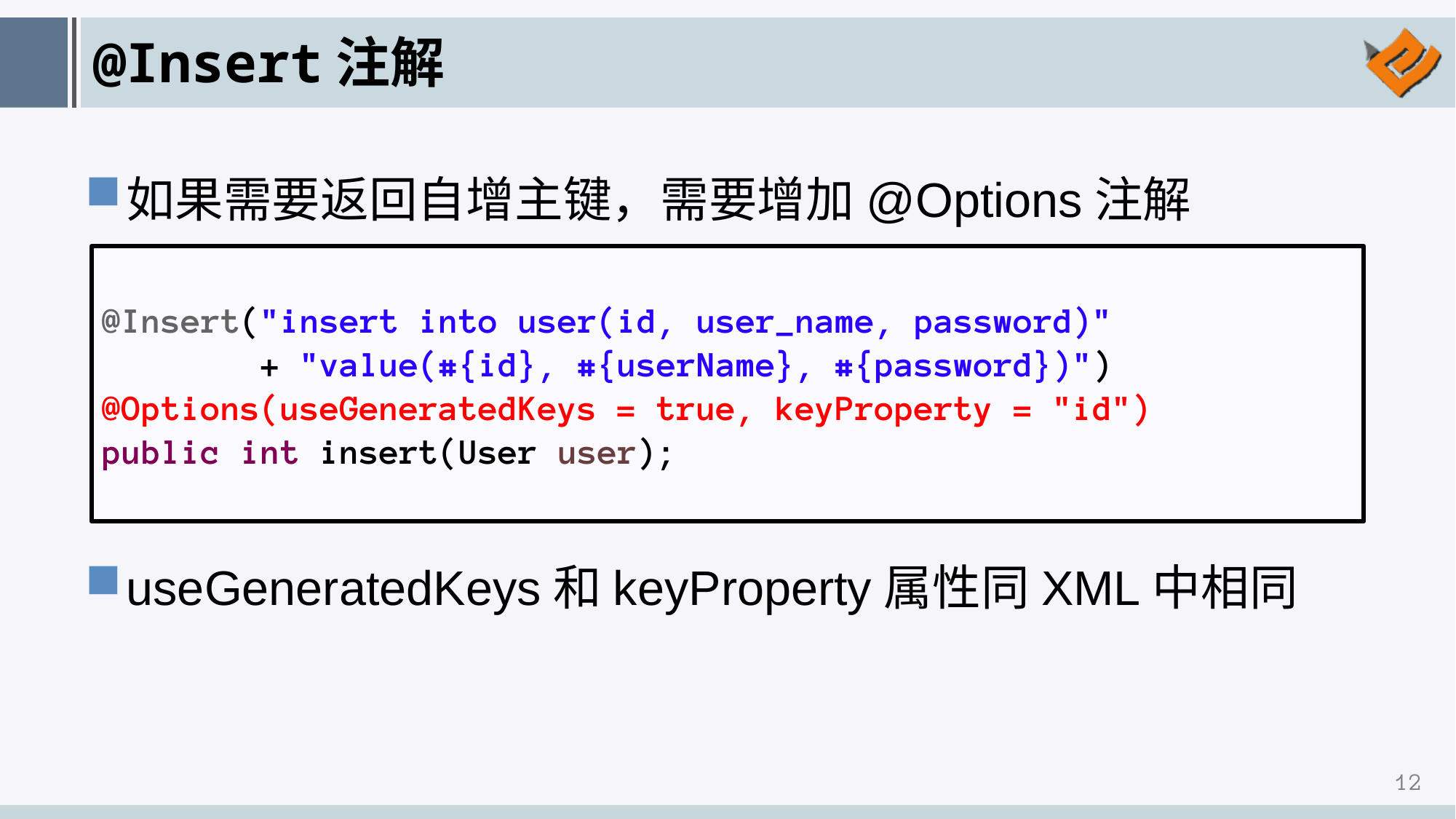

# @Insert注解
如果需要返回自增主键，需要增加@Options注解

useGeneratedKeys和keyProperty属性同XML中相同
@Insert("insert into user(id, user_name, password)"
        + "value(#{id}, #{userName}, #{password})")
@Options(useGeneratedKeys = true, keyProperty = "id")
public int insert(User user);